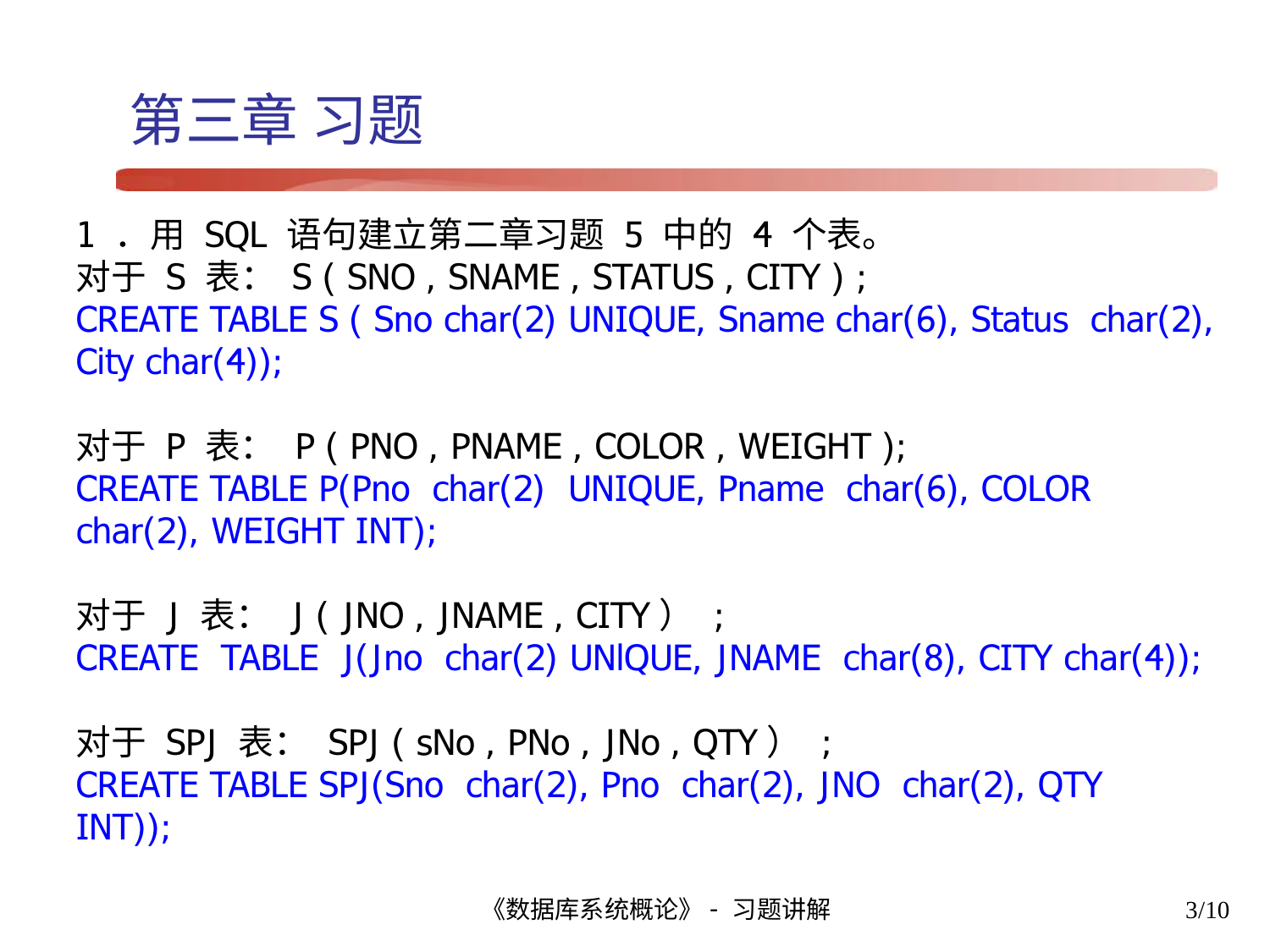

# 第三章 习题
1 ．用 SQL 语句建立第二章习题 5 中的 4 个表。
对于 S 表： S ( SNO , SNAME , STATUS , CITY ) ;
CREATE TABLE S ( Sno char(2) UNIQUE, Sname char(6), Status  char(2), City char(4));

对于 P 表： P ( PNO , PNAME , COLOR , WEIGHT );
CREATE TABLE P(Pno  char(2)  UNIQUE, Pname  char(6), COLOR  char(2), WEIGHT INT);

对于 J 表： J ( JNO , JNAME , CITY） ;
CREATE  TABLE  J(Jno  char(2) UNlQUE, JNAME  char(8), CITY char(4));

对于 SPJ 表： SPJ ( sNo , PNo , JNo , QTY） ;
CREATE TABLE SPJ(Sno  char(2), Pno  char(2), JNO  char(2), QTY  INT));
《数据库系统概论》- 习题讲解
3/10